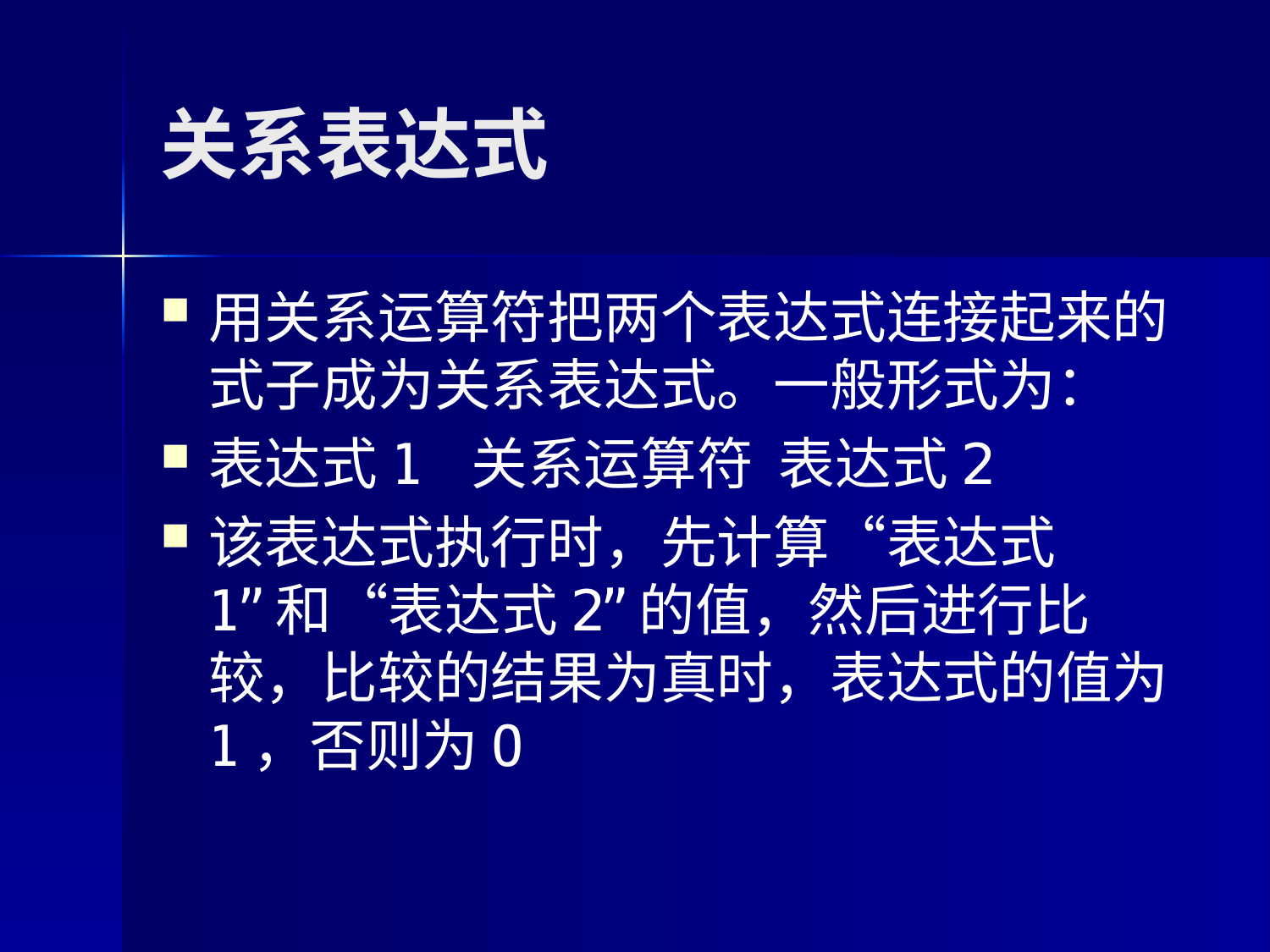

# 关系表达式
用关系运算符把两个表达式连接起来的式子成为关系表达式。一般形式为：
表达式1  关系运算符  表达式2
该表达式执行时，先计算“表达式1”和“表达式2”的值，然后进行比较，比较的结果为真时，表达式的值为1，否则为0